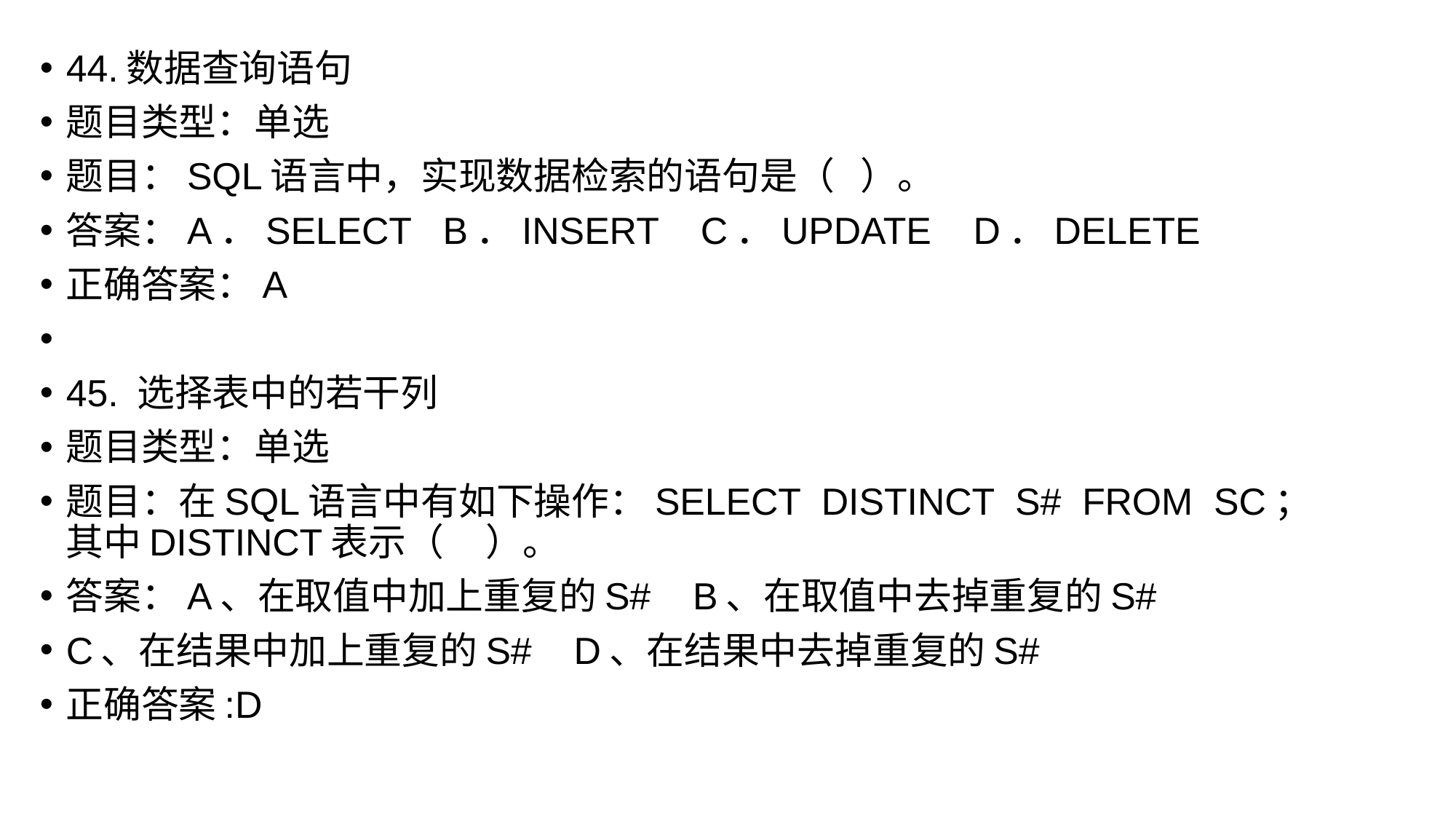

44.数据查询语句
题目类型：单选
题目：SQL语言中，实现数据检索的语句是（   ）。
答案：A．SELECT   B．INSERT    C．UPDATE    D．DELETE
正确答案：A

45. 选择表中的若干列
题目类型：单选
题目：在SQL语言中有如下操作：SELECT  DISTINCT  S#  FROM  SC；其中DISTINCT表示（     ）。
答案：A、在取值中加上重复的S#    B、在取值中去掉重复的S#
C、在结果中加上重复的S#    D、在结果中去掉重复的S#
正确答案:D

#